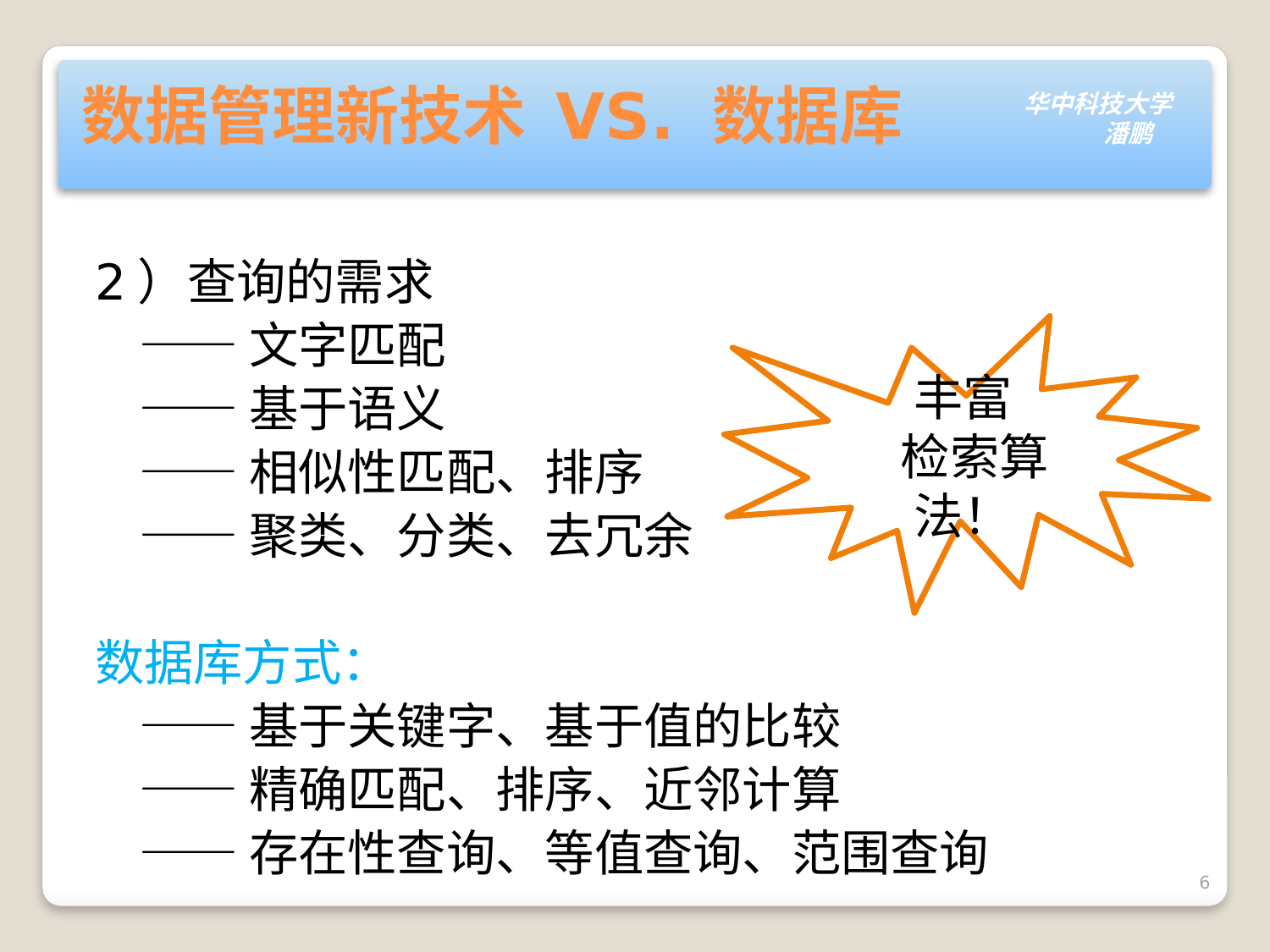

# 数据管理新技术 VS. 数据库
2）查询的需求
    ——文字匹配
    ——基于语义
    ——相似性匹配、排序
    ——聚类、分类、去冗余

数据库方式：
    ——基于关键字、基于值的比较
    ——精确匹配、排序、近邻计算
    ——存在性查询、等值查询、范围查询
丰富
 检索算法！
6